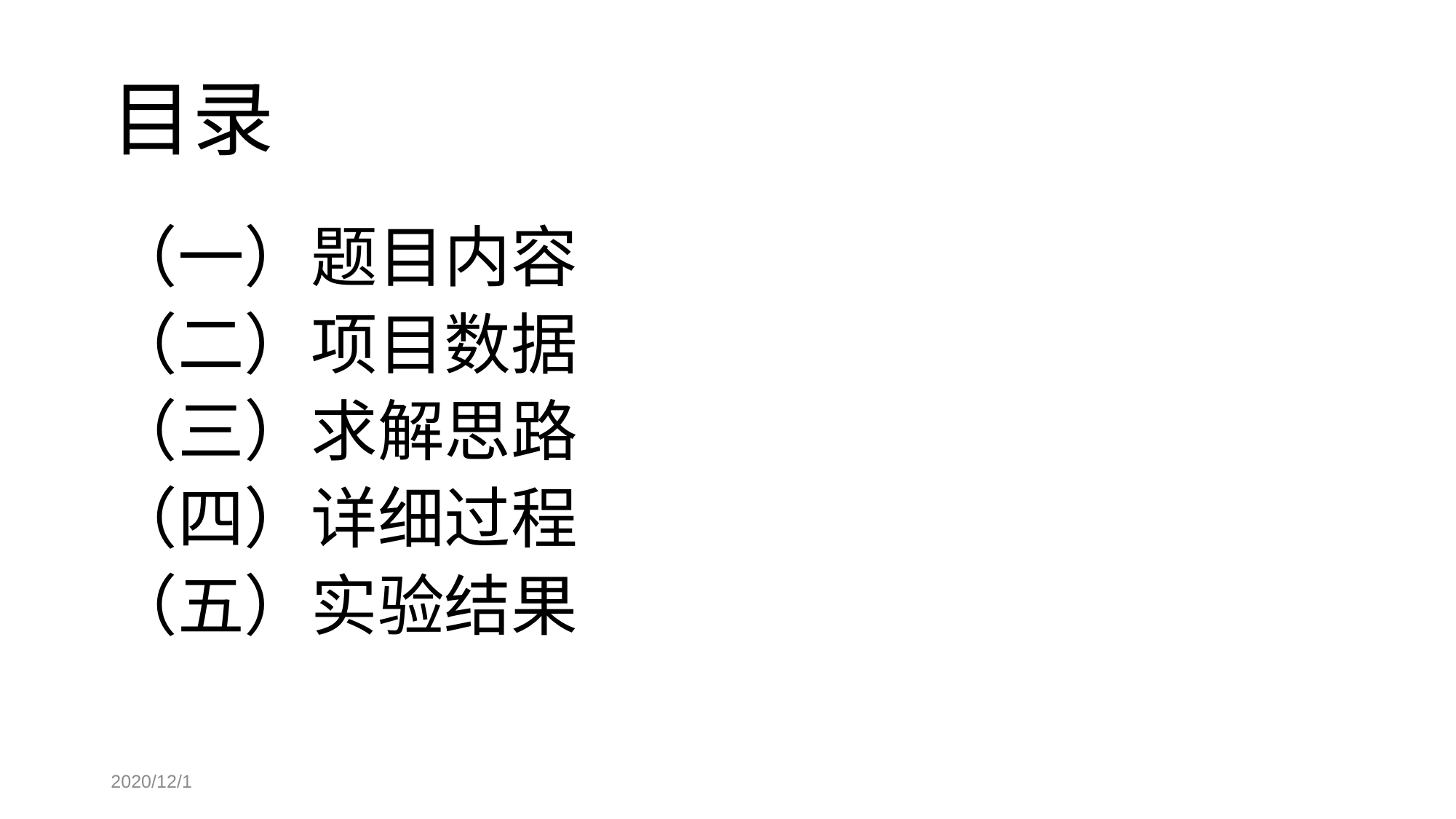

# 目录
（一）题目内容
（二）项目数据
（三）求解思路
（四）详细过程
（五）实验结果
2020/12/1